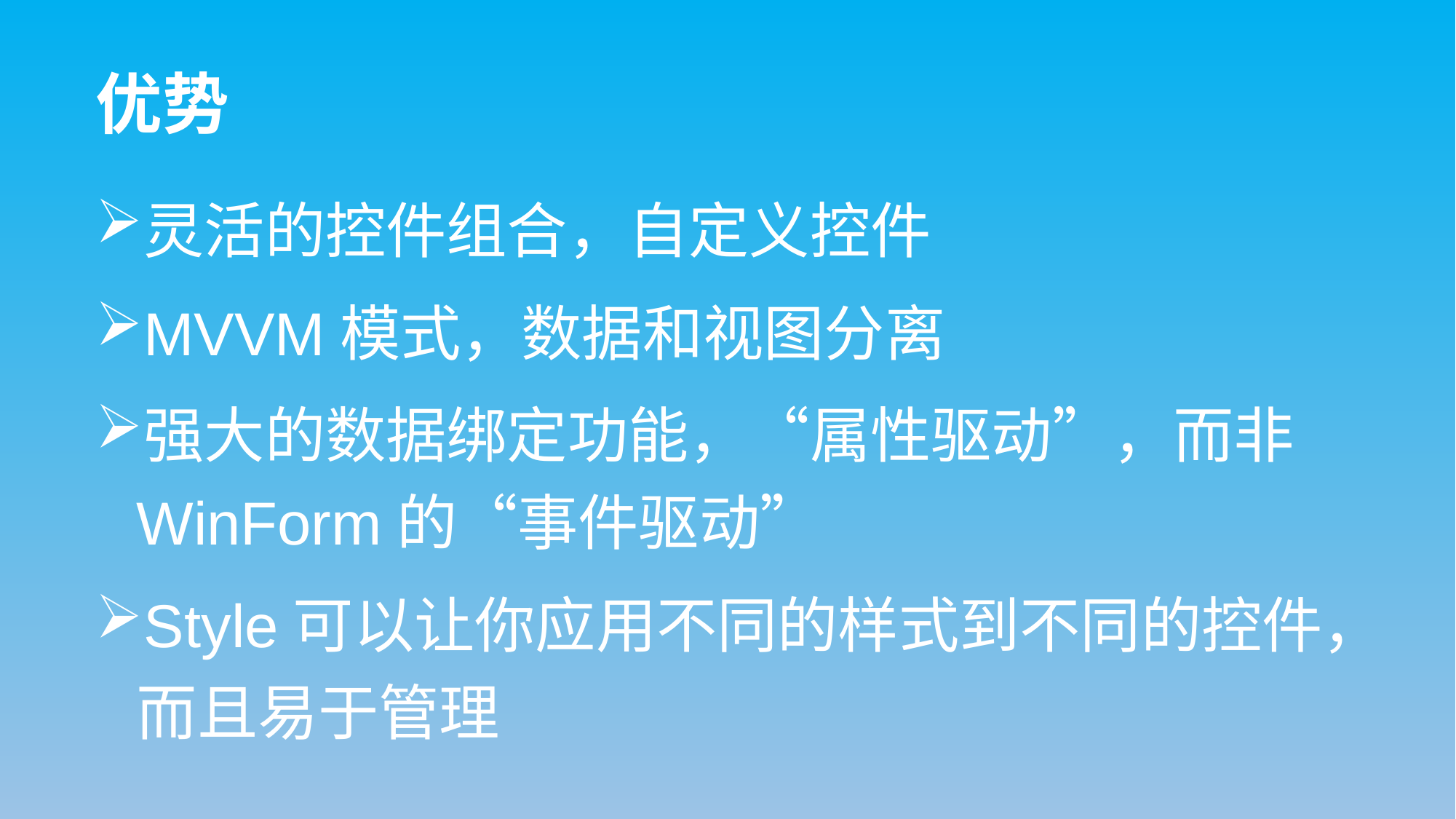

# 优势
灵活的控件组合，自定义控件
MVVM模式，数据和视图分离
强大的数据绑定功能，“属性驱动”，而非WinForm的“事件驱动”
Style可以让你应用不同的样式到不同的控件，而且易于管理